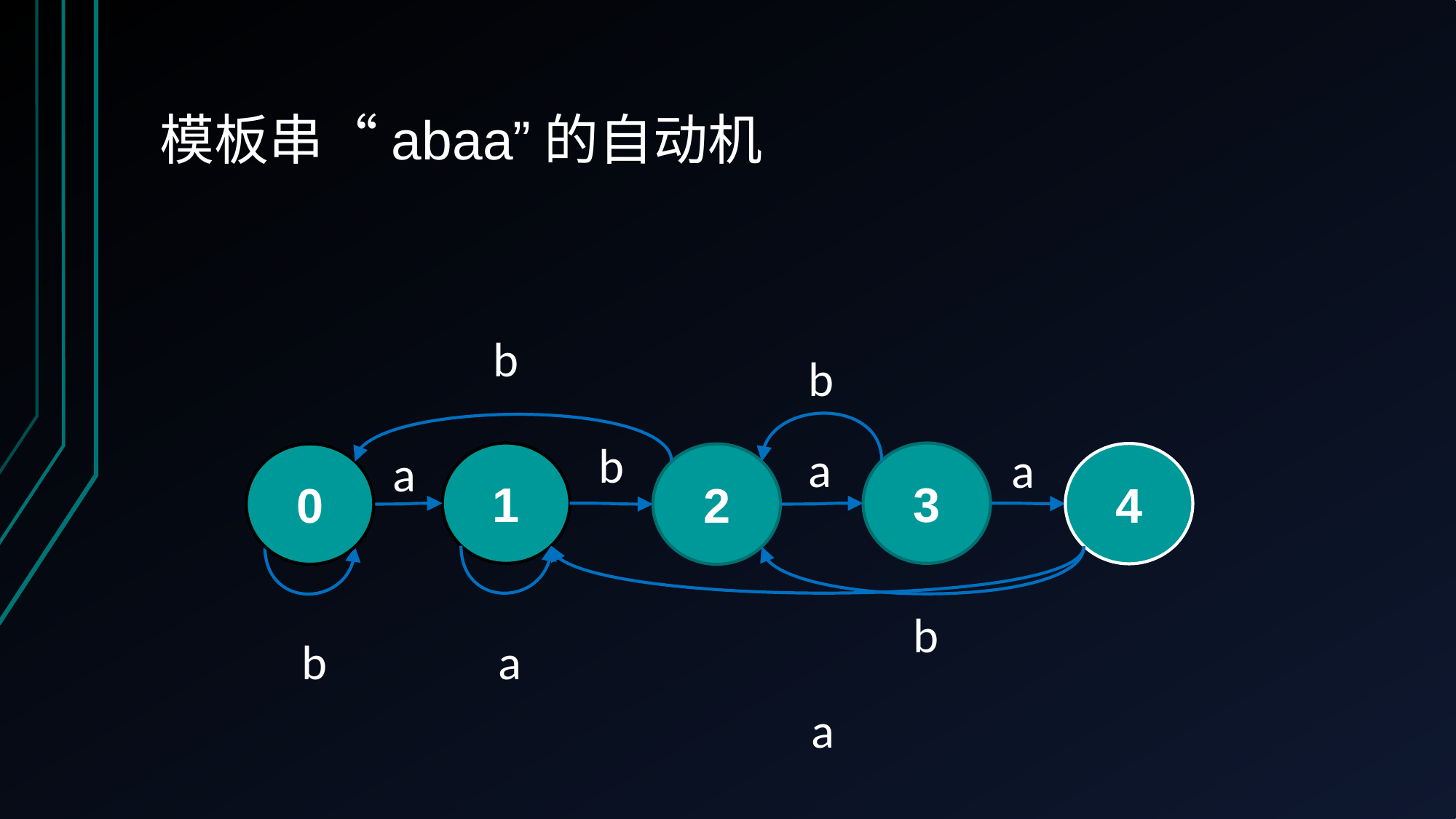

# 模板串“abaa”的自动机
b
b
b
a
a
a
1
3
4
0
2
b
a
b
a